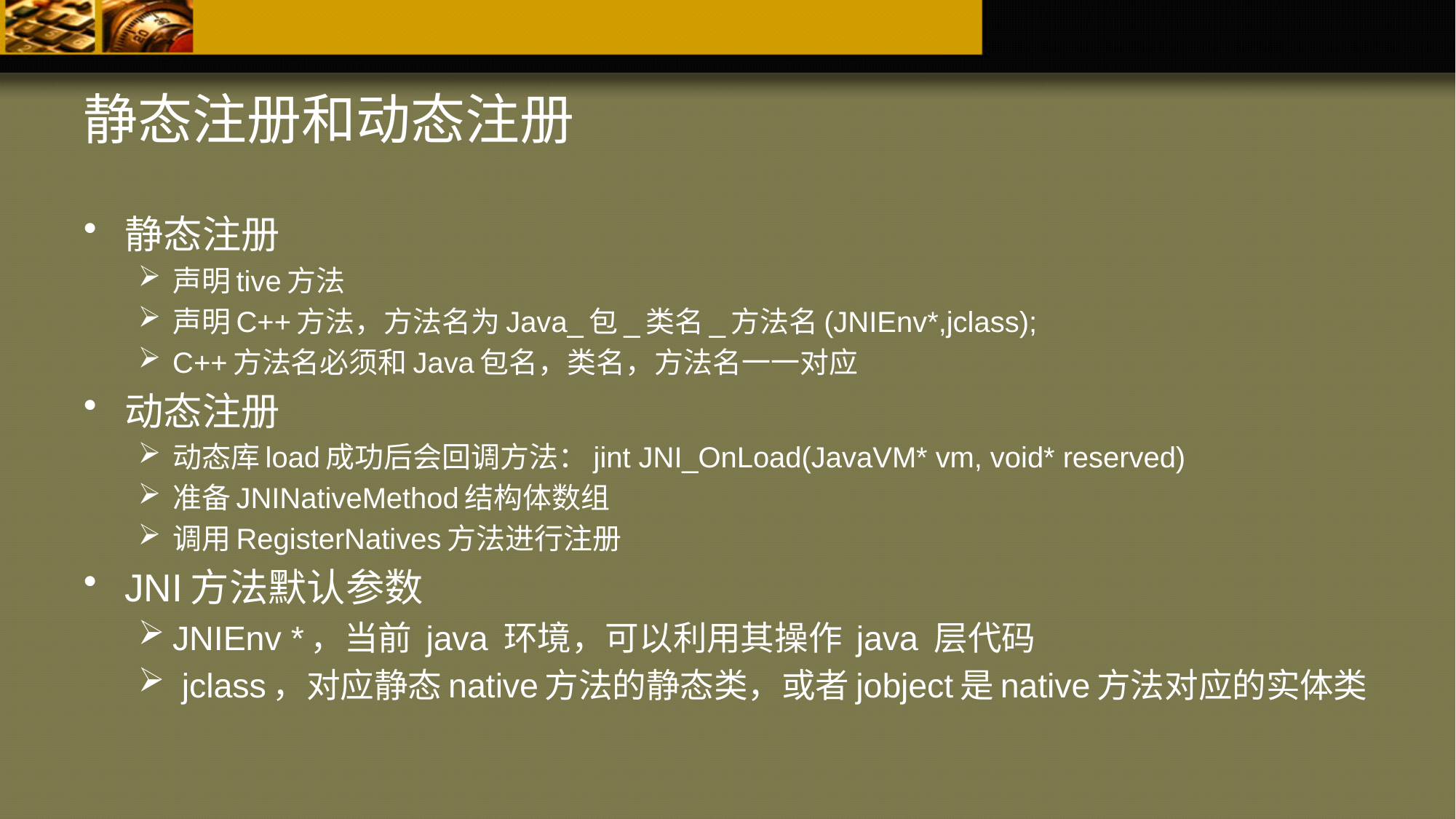

# 静态注册和动态注册
静态注册
声明tive方法
声明C++方法，方法名为Java_包_类名_方法名(JNIEnv*,jclass);
C++方法名必须和Java包名，类名，方法名一一对应
动态注册
动态库load成功后会回调方法：jint JNI_OnLoad(JavaVM* vm, void* reserved)
准备JNINativeMethod结构体数组
调用RegisterNatives方法进行注册
JNI方法默认参数
JNIEnv *，当前 java 环境，可以利用其操作 java 层代码
 jclass，对应静态native方法的静态类，或者jobject是native方法对应的实体类